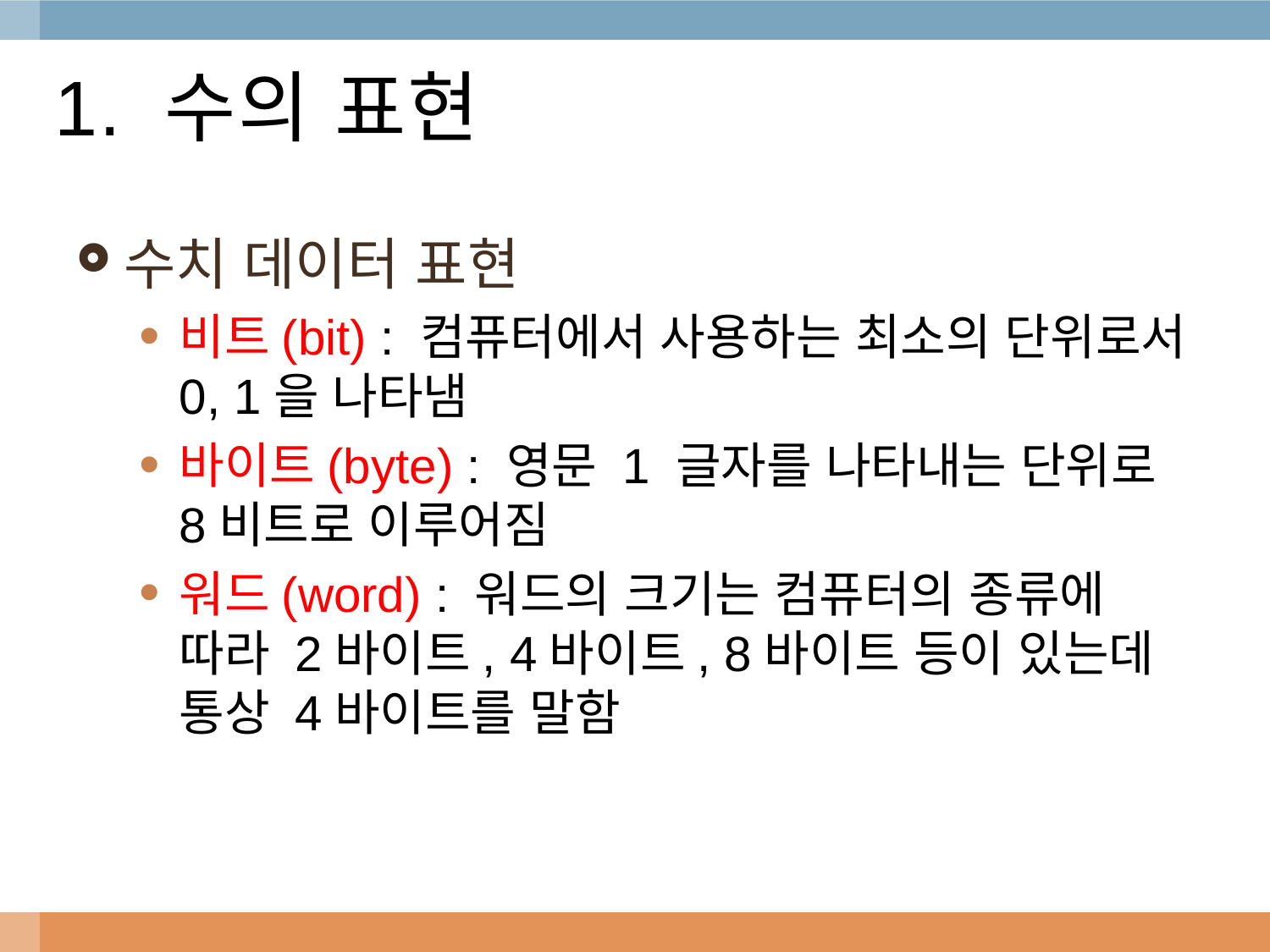

# 1. 수의 표현
수치 데이터 표현
비트(bit) : 컴퓨터에서 사용하는 최소의 단위로서 0, 1을 나타냄
바이트(byte) : 영문 1 글자를 나타내는 단위로 8비트로 이루어짐
워드(word) : 워드의 크기는 컴퓨터의 종류에 따라 2바이트, 4바이트, 8바이트 등이 있는데 통상 4바이트를 말함